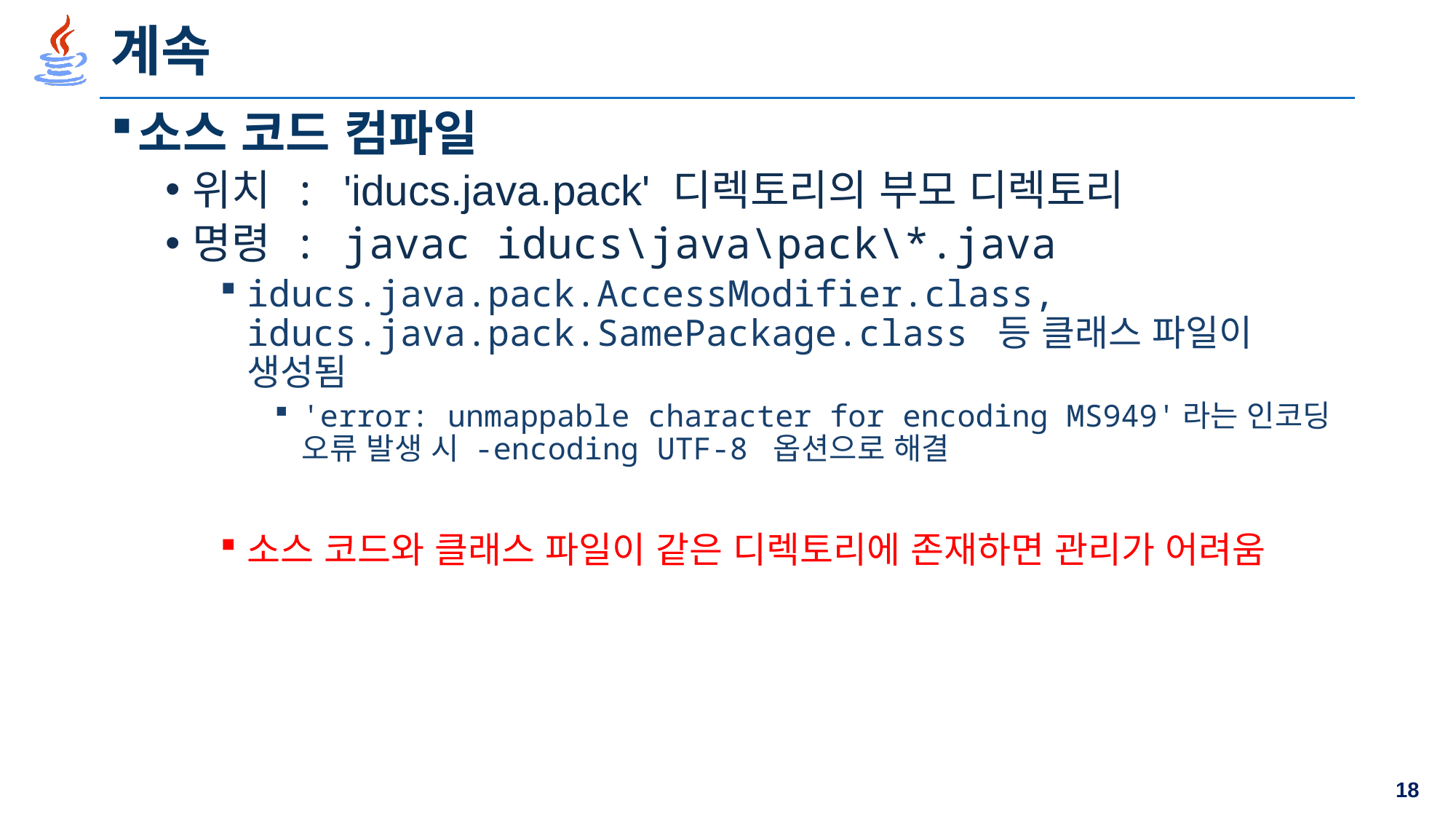

# 계속
소스 코드 컴파일
위치 : 'iducs.java.pack' 디렉토리의 부모 디렉토리
명령 : javac iducs\java\pack\*.java
iducs.java.pack.AccessModifier.class, iducs.java.pack.SamePackage.class 등 클래스 파일이 생성됨
'error: unmappable character for encoding MS949'라는 인코딩 오류 발생 시 -encoding UTF-8 옵션으로 해결

소스 코드와 클래스 파일이 같은 디렉토리에 존재하면 관리가 어려움
18